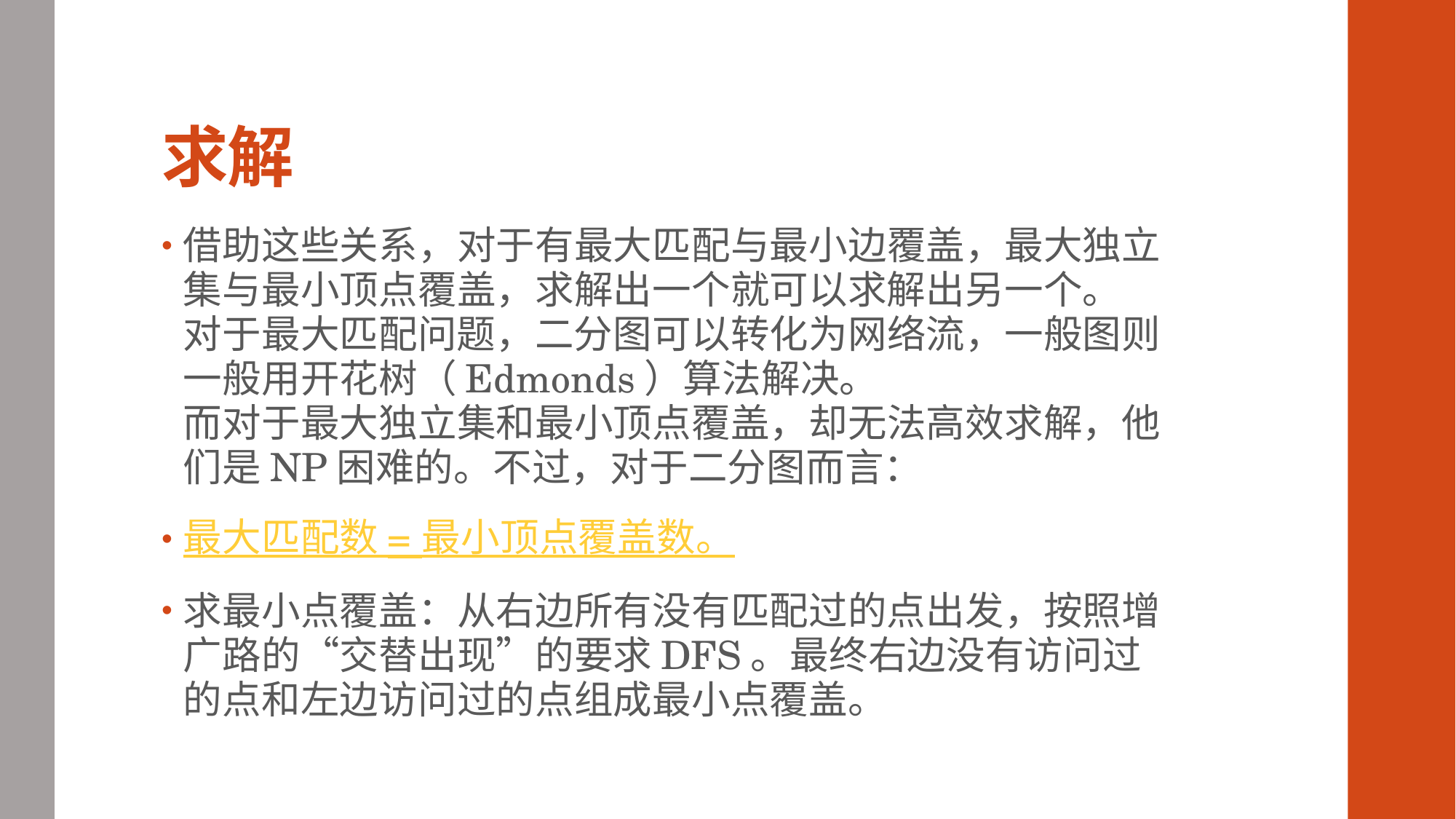

# 求解
借助这些关系，对于有最大匹配与最小边覆盖，最大独立集与最小顶点覆盖，求解出一个就可以求解出另一个。
对于最大匹配问题，二分图可以转化为网络流，一般图则一般用开花树（Edmonds）算法解决。
而对于最大独立集和最小顶点覆盖，却无法高效求解，他们是NP困难的。不过，对于二分图而言：
最大匹配数 = 最小顶点覆盖数。
求最小点覆盖：从右边所有没有匹配过的点出发，按照增广路的“交替出现”的要求DFS。最终右边没有访问过的点和左边访问过的点组成最小点覆盖。